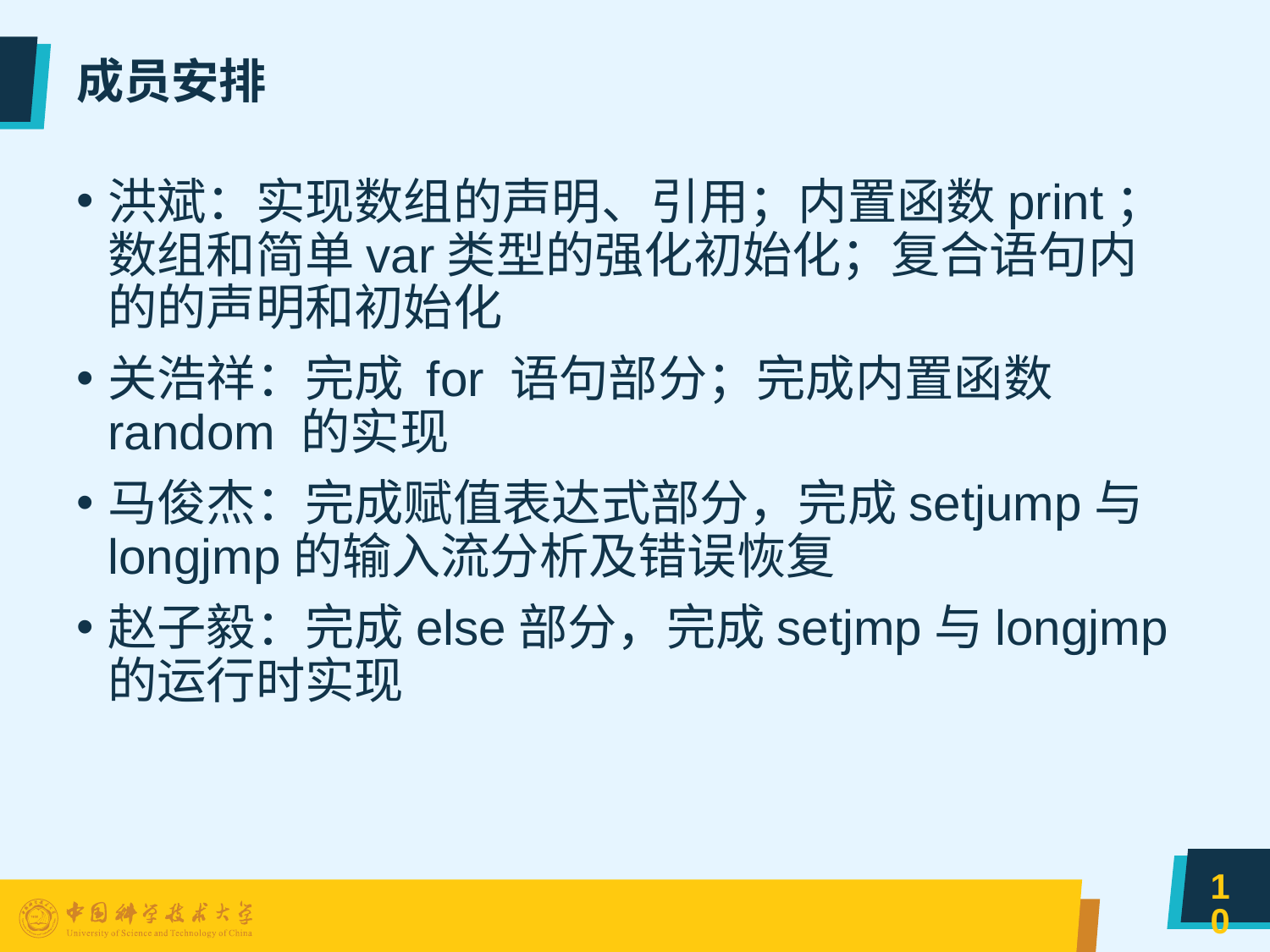

# 成员安排
洪斌：实现数组的声明、引用；内置函数print；数组和简单var类型的强化初始化；复合语句内的的声明和初始化
关浩祥：完成 for 语句部分；完成内置函数 random 的实现
马俊杰：完成赋值表达式部分，完成setjump与longjmp的输入流分析及错误恢复
赵子毅：完成else部分，完成setjmp与longjmp的运行时实现
10